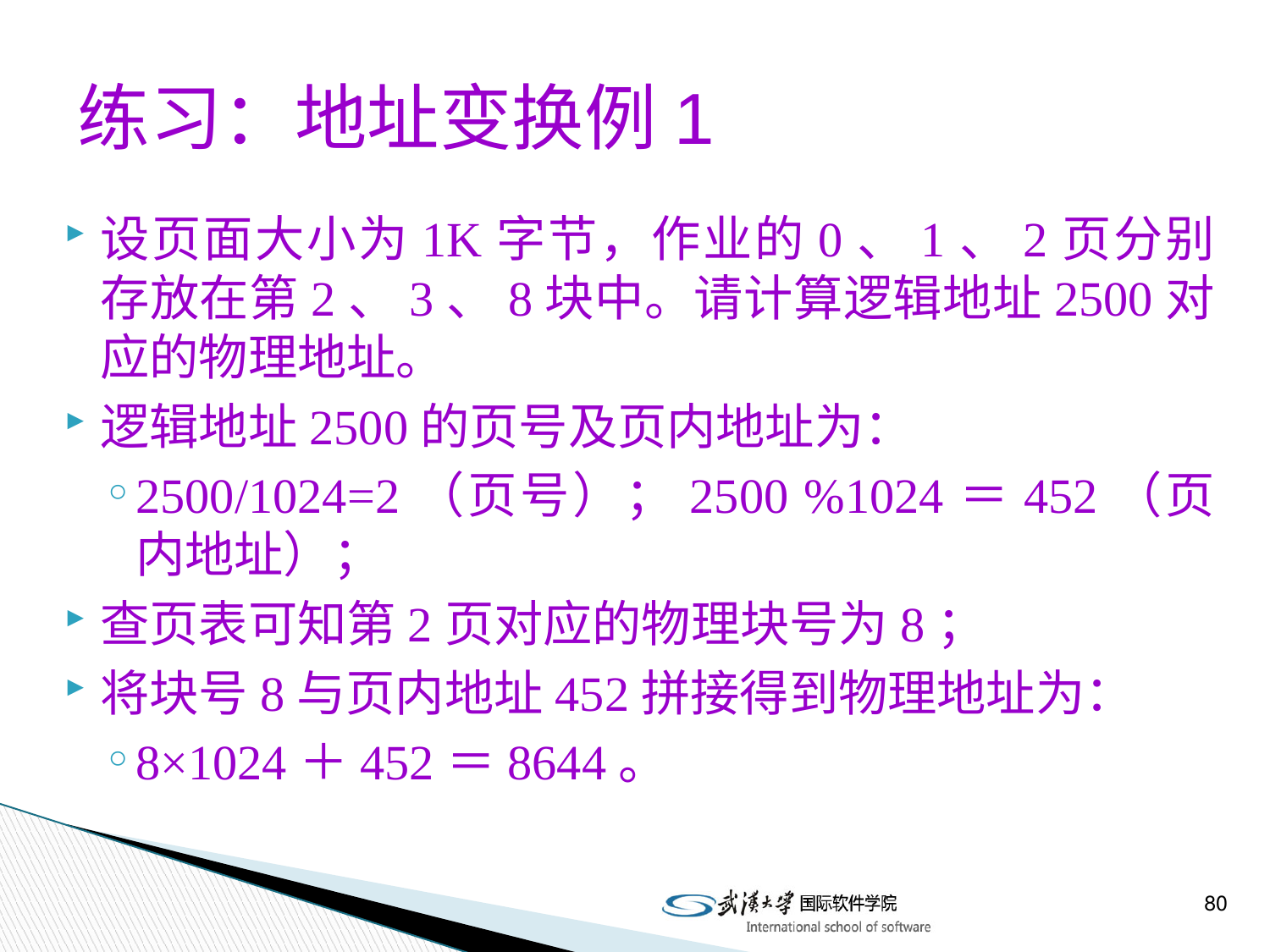

# 练习：地址变换例1
设页面大小为1K字节，作业的0、1、2页分别存放在第2、3、8块中。请计算逻辑地址2500对应的物理地址。
逻辑地址2500的页号及页内地址为：
2500/1024=2（页号）；2500 %1024＝452（页内地址）；
查页表可知第2页对应的物理块号为8；
将块号8与页内地址452拼接得到物理地址为：
8×1024＋452＝8644。